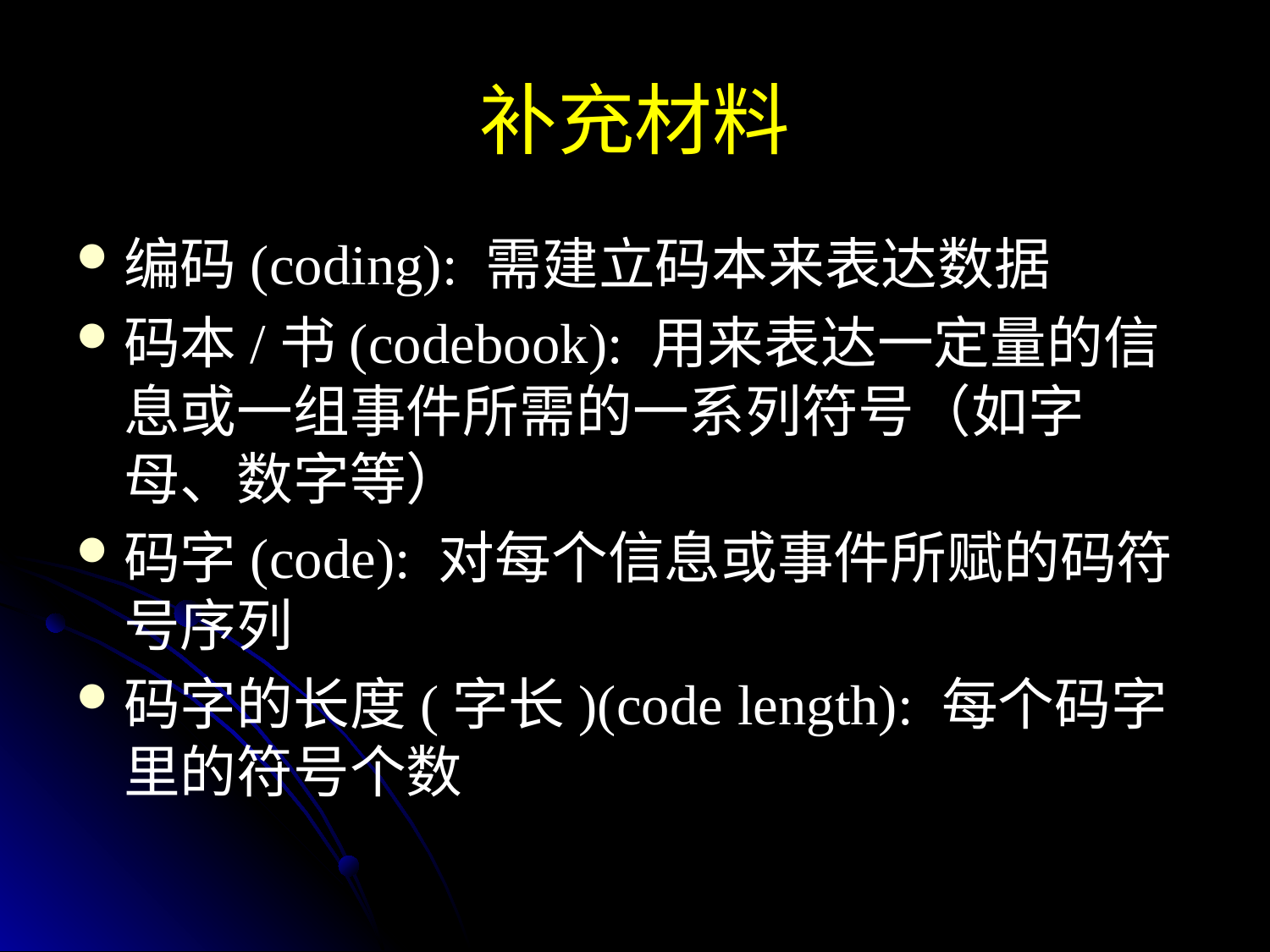

# 补充材料
编码(coding): 需建立码本来表达数据
码本/书(codebook): 用来表达一定量的信息或一组事件所需的一系列符号（如字母、数字等）
码字(code): 对每个信息或事件所赋的码符号序列
码字的长度(字长)(code length): 每个码字里的符号个数